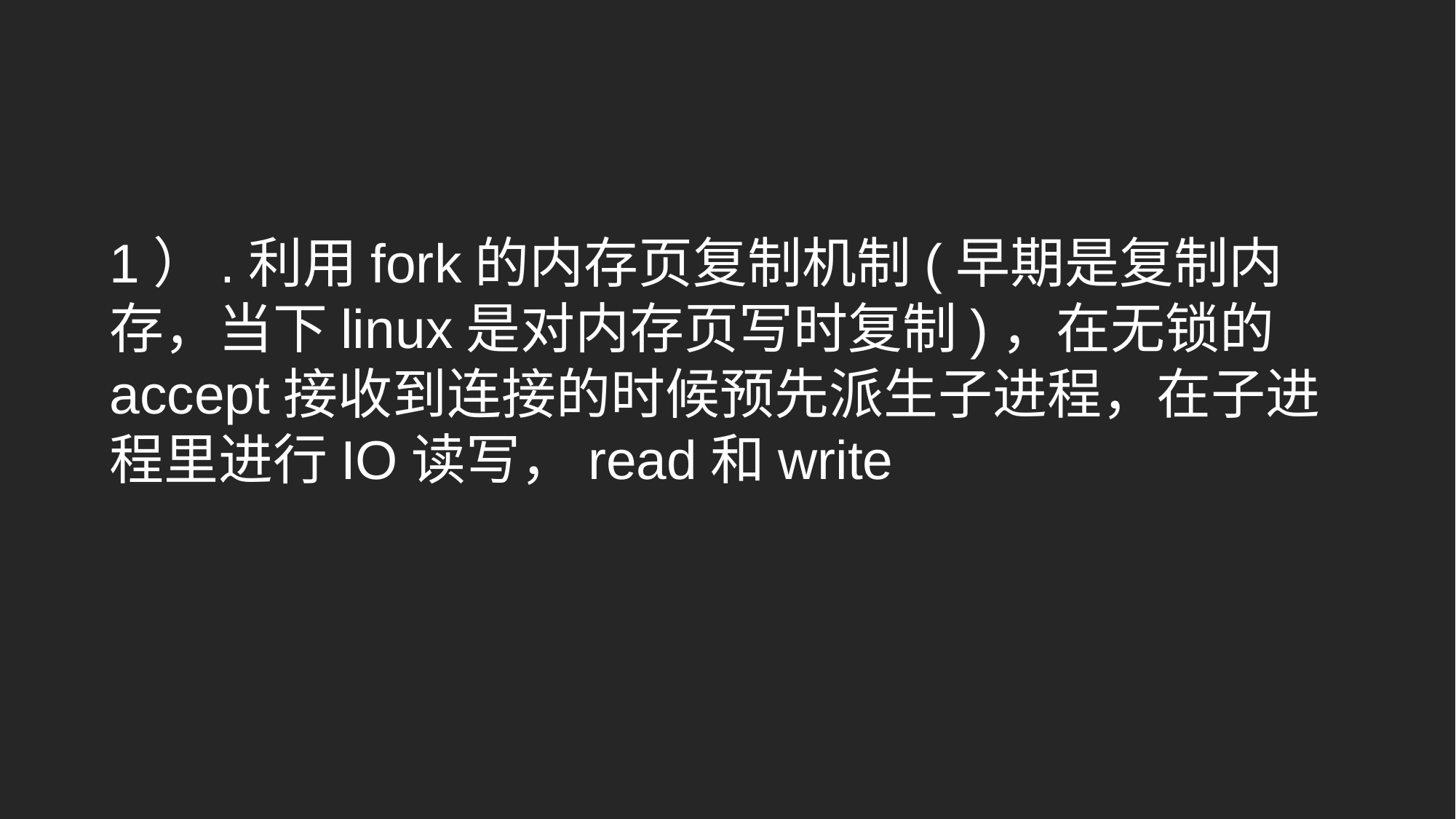

1）.利用fork的内存页复制机制(早期是复制内存，当下linux是对内存页写时复制)，在无锁的accept接收到连接的时候预先派生子进程，在子进程里进行IO读写，read和write